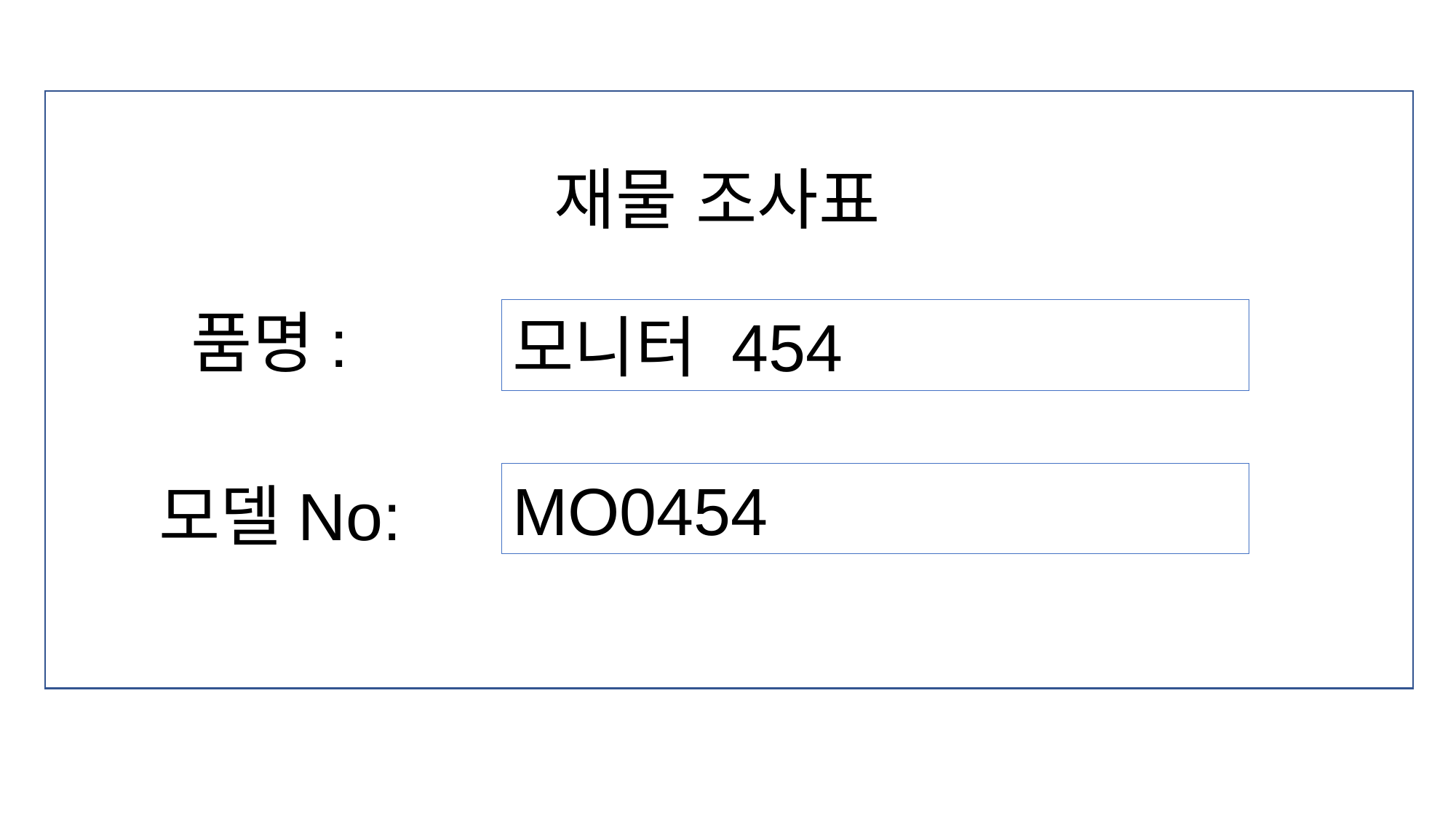

재물 조사표
품명:
모니터 454
MO0454
모델No: